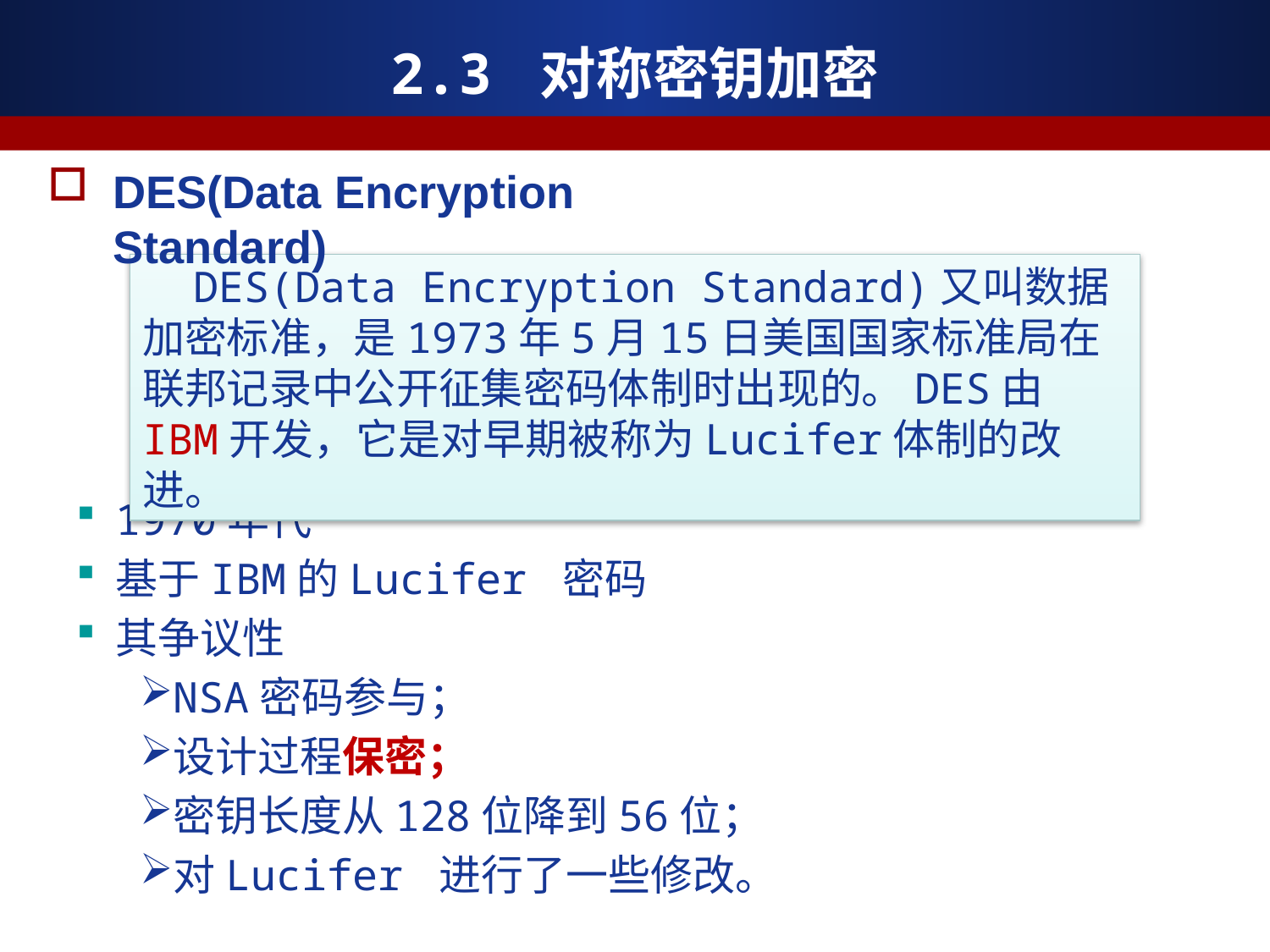

2.3 对称密钥加密
DES(Data Encryption Standard)
  DES(Data Encryption Standard)又叫数据加密标准，是1973年5月15日美国国家标准局在联邦记录中公开征集密码体制时出现的。DES由IBM开发，它是对早期被称为Lucifer体制的改进。
1970年代
基于IBM的Lucifer 密码
其争议性
NSA密码参与；
设计过程保密；
密钥长度从128位降到56位；
对Lucifer 进行了一些修改。
35